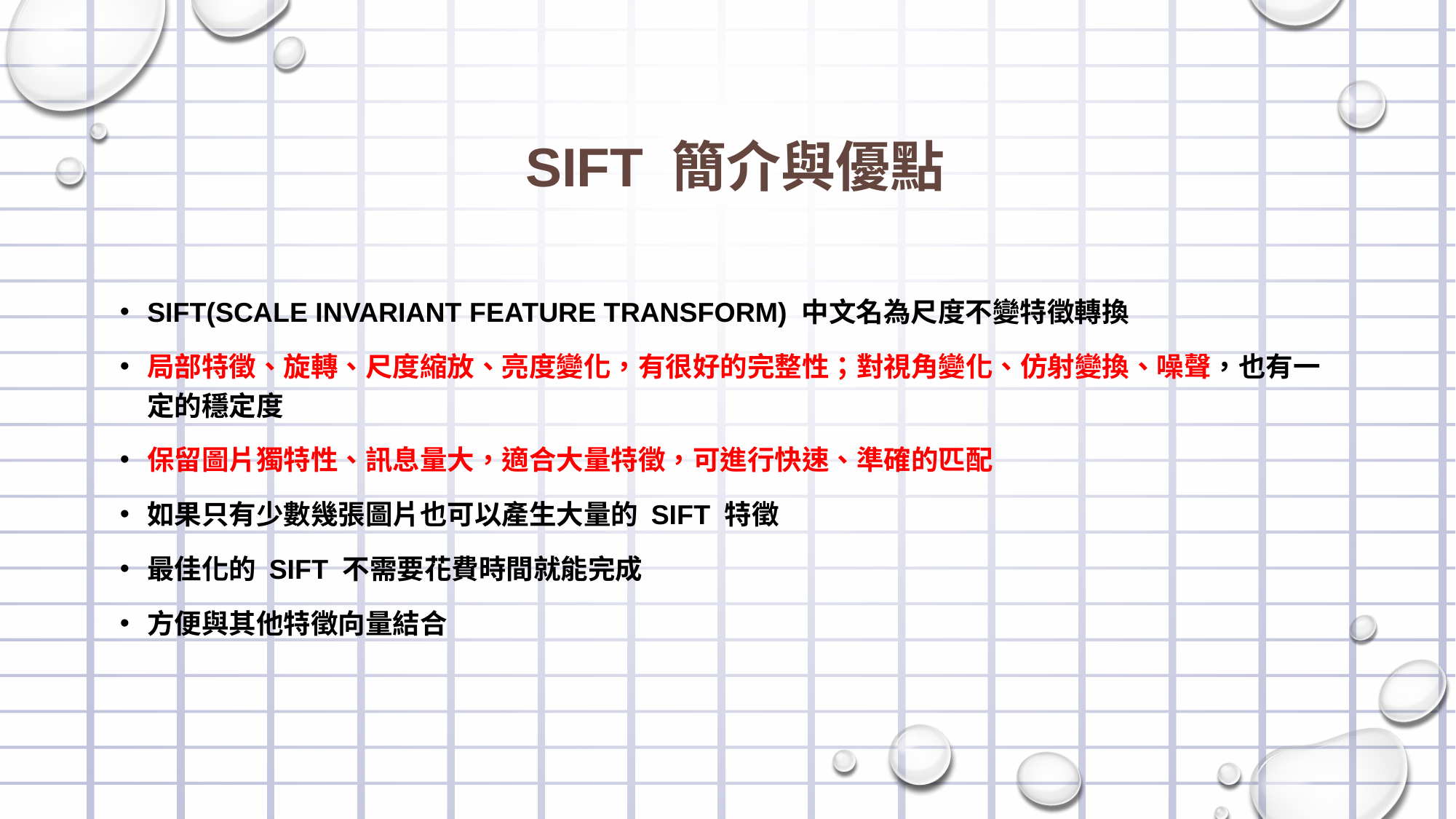

# SIFT 簡介與優點
SIFT(Scale Invariant Feature Transform) 中文名為尺度不變特徵轉換
局部特徵、旋轉、尺度縮放、亮度變化，有很好的完整性；對視角變化、仿射變換、噪聲，也有一定的穩定度
保留圖片獨特性、訊息量大，適合大量特徵，可進行快速、準確的匹配
如果只有少數幾張圖片也可以產生大量的 SIFT 特徵
最佳化的 SIFT 不需要花費時間就能完成
方便與其他特徵向量結合